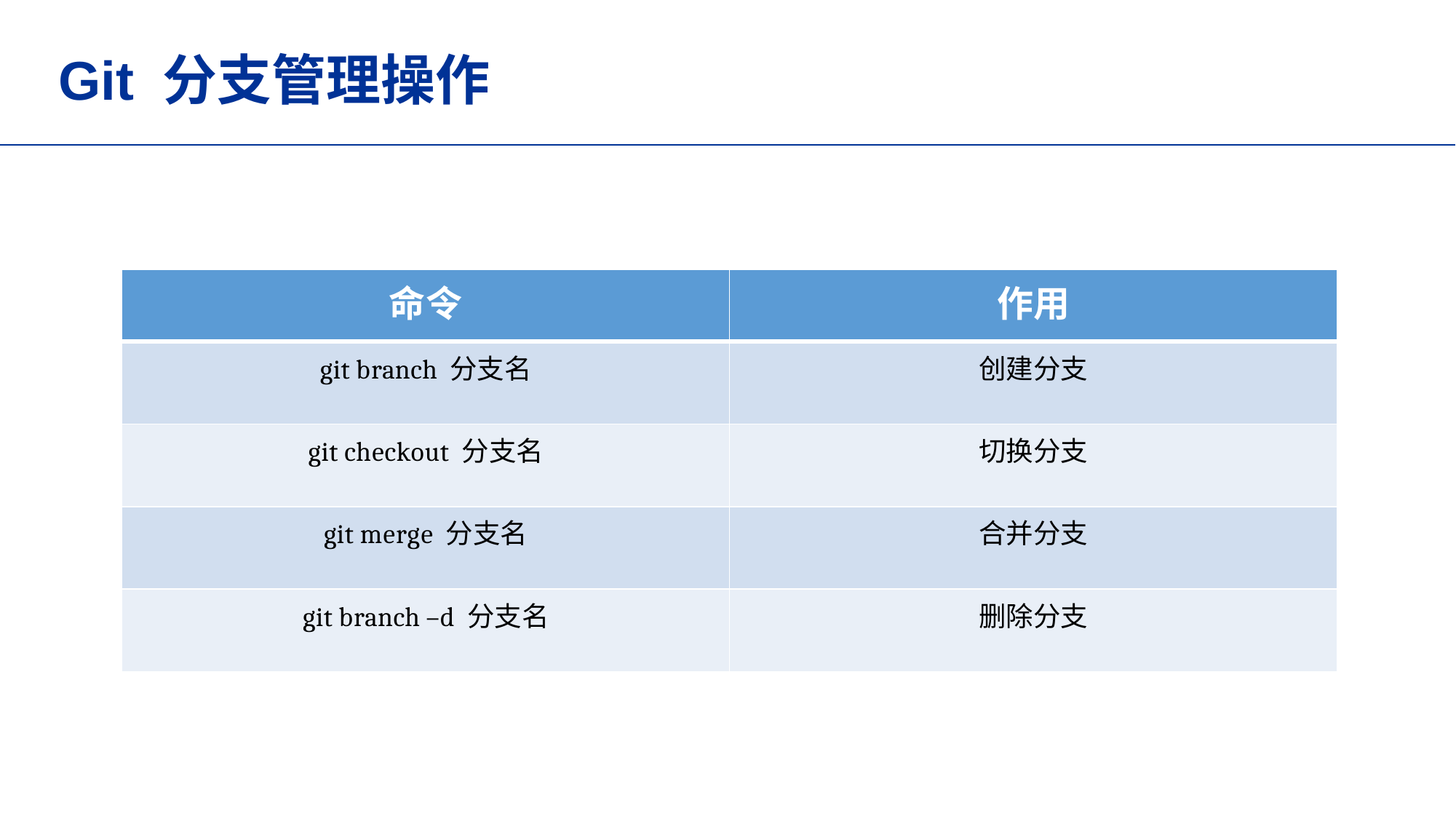

# Git 分支管理操作

| 命令 | 作用 |
| --- | --- |
| git branch 分支名 | 创建分支 |
| git checkout 分支名 | 切换分支 |
| git merge 分支名 | 合并分支 |
| git branch –d 分支名 | 删除分支 |